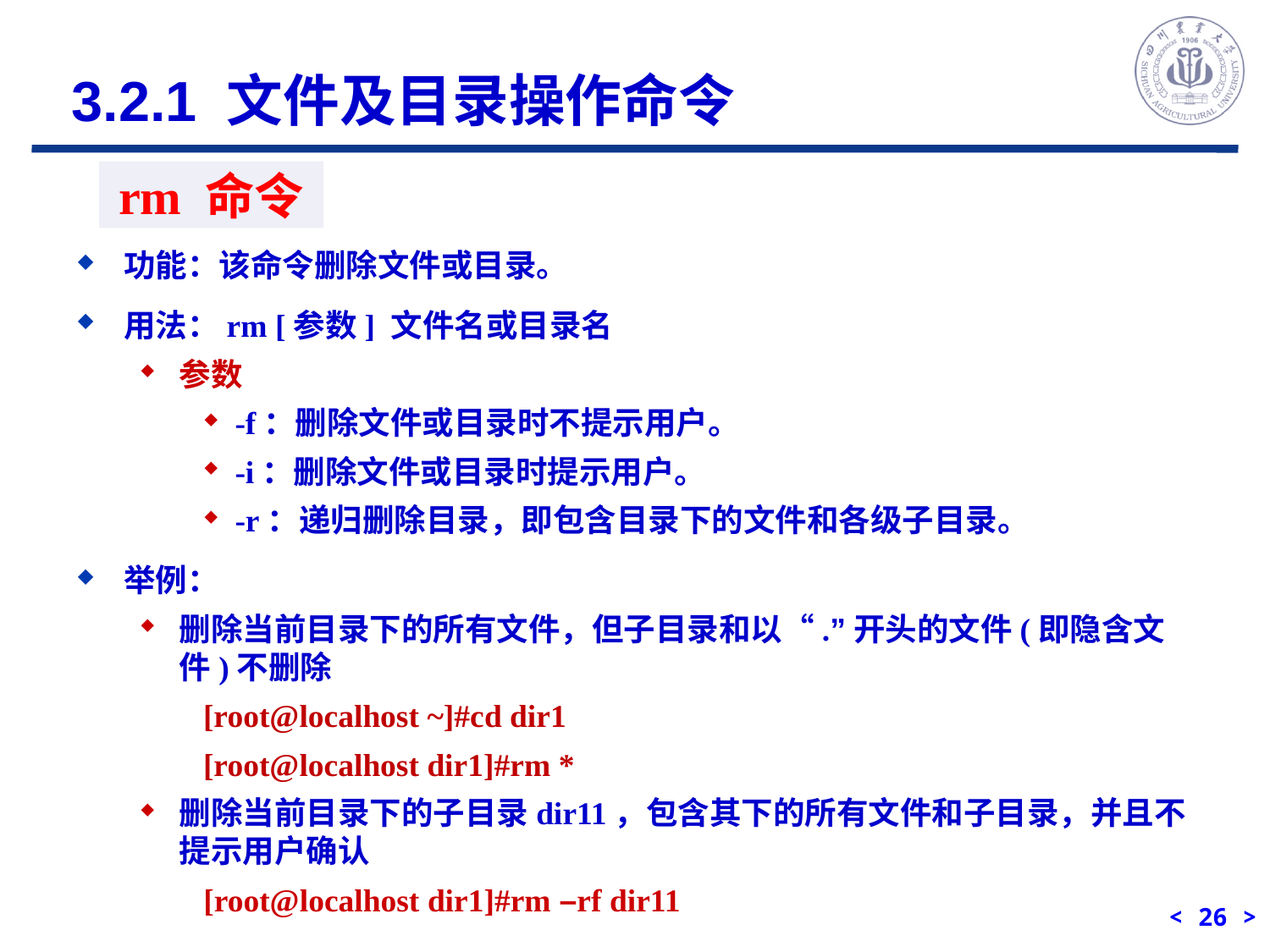

3.2.1 文件及目录操作命令
rm 命令
功能：该命令删除文件或目录。
用法：rm [参数] 文件名或目录名
参数
-f：删除文件或目录时不提示用户。
-i：删除文件或目录时提示用户。
-r：递归删除目录，即包含目录下的文件和各级子目录。
举例：
删除当前目录下的所有文件，但子目录和以“.”开头的文件(即隐含文件)不删除
[root@localhost ~]#cd dir1
[root@localhost dir1]#rm *
删除当前目录下的子目录dir11，包含其下的所有文件和子目录，并且不提示用户确认
	   [root@localhost dir1]#rm –rf dir11